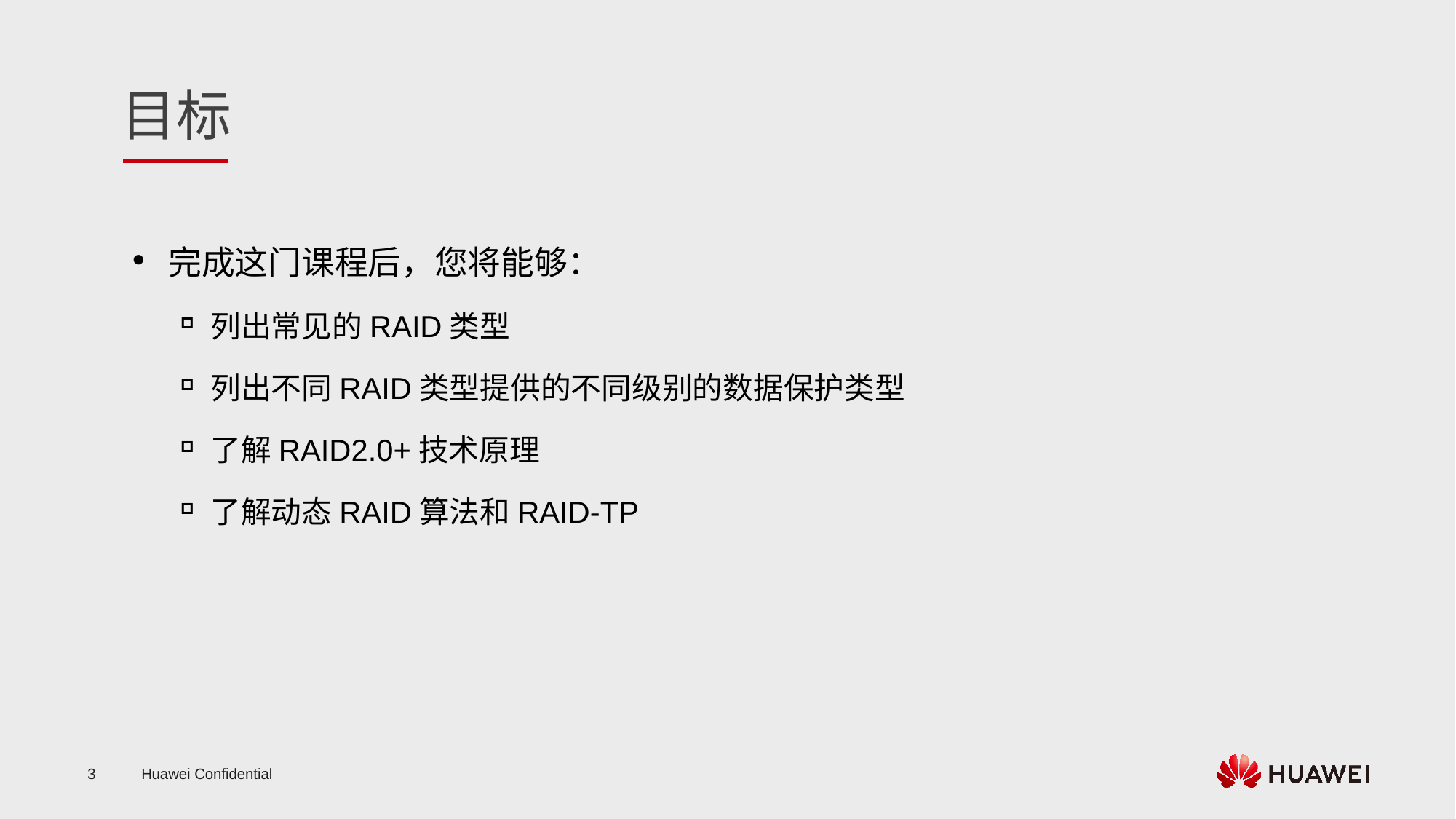

完成这门课程后，您将能够：
列出常见的RAID类型
列出不同RAID类型提供的不同级别的数据保护类型
了解RAID2.0+技术原理
了解动态RAID算法和RAID-TP